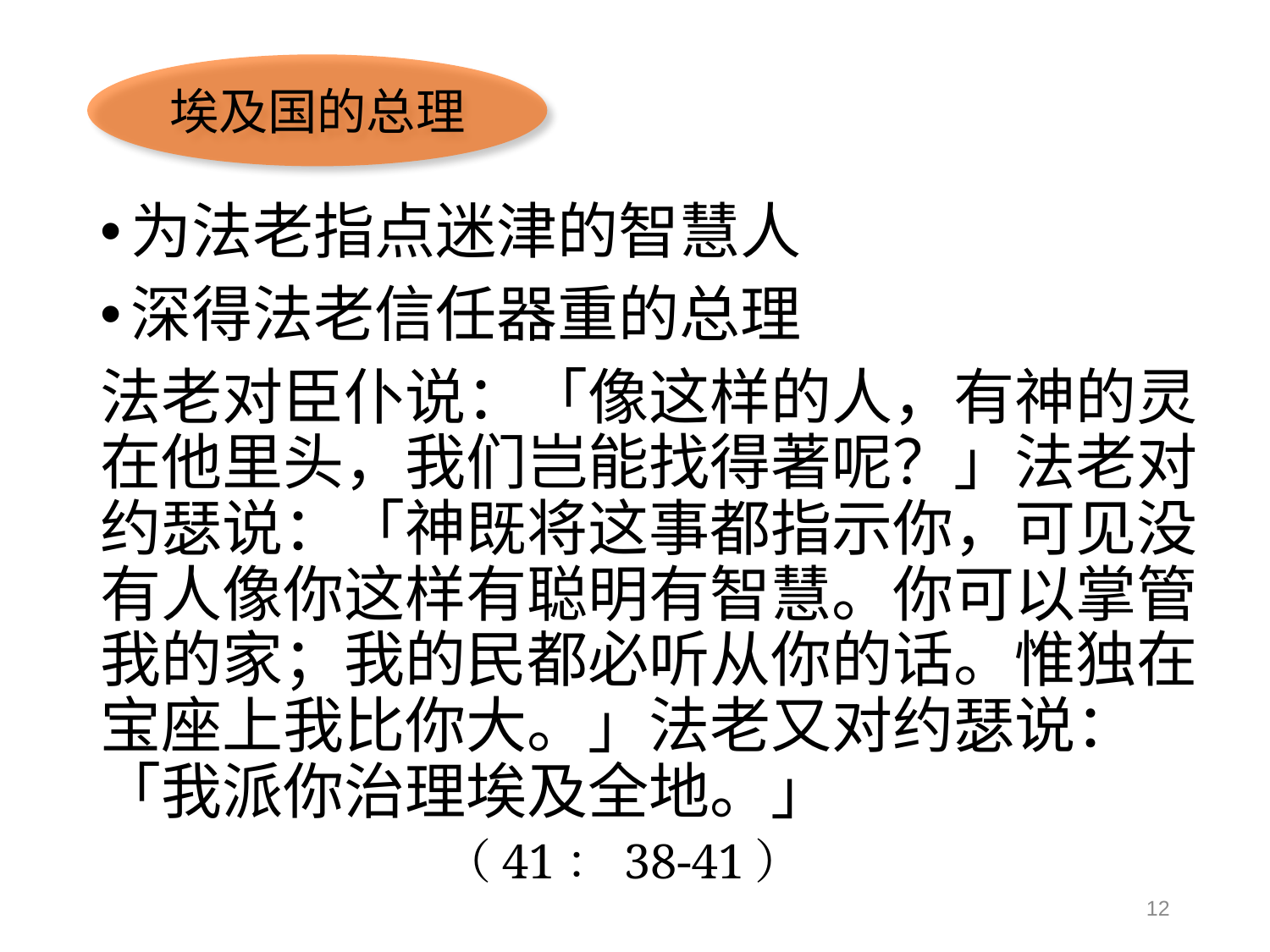

埃及国的总理
为法老指点迷津的智慧人
深得法老信任器重的总理
法老对臣仆说：「像这样的人，有神的灵在他里头，我们岂能找得著呢？」法老对约瑟说：「神既将这事都指示你，可见没有人像你这样有聪明有智慧。你可以掌管我的家；我的民都必听从你的话。惟独在宝座上我比你大。」法老又对约瑟说：「我派你治理埃及全地。」
                         （41：38-41）
12